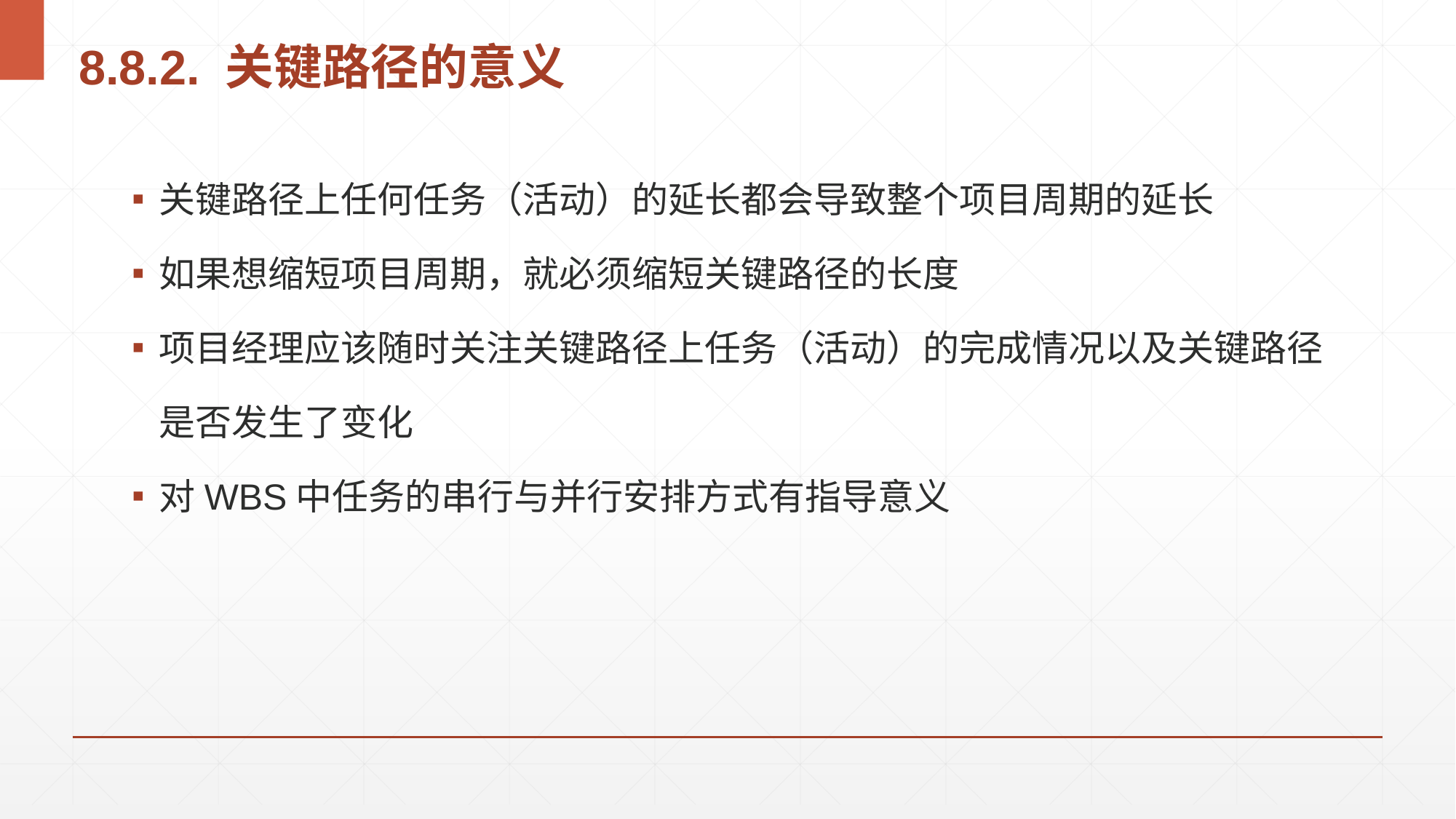

# 8.8.2. 关键路径的意义
关键路径上任何任务（活动）的延长都会导致整个项目周期的延长
如果想缩短项目周期，就必须缩短关键路径的长度
项目经理应该随时关注关键路径上任务（活动）的完成情况以及关键路径是否发生了变化
对WBS中任务的串行与并行安排方式有指导意义